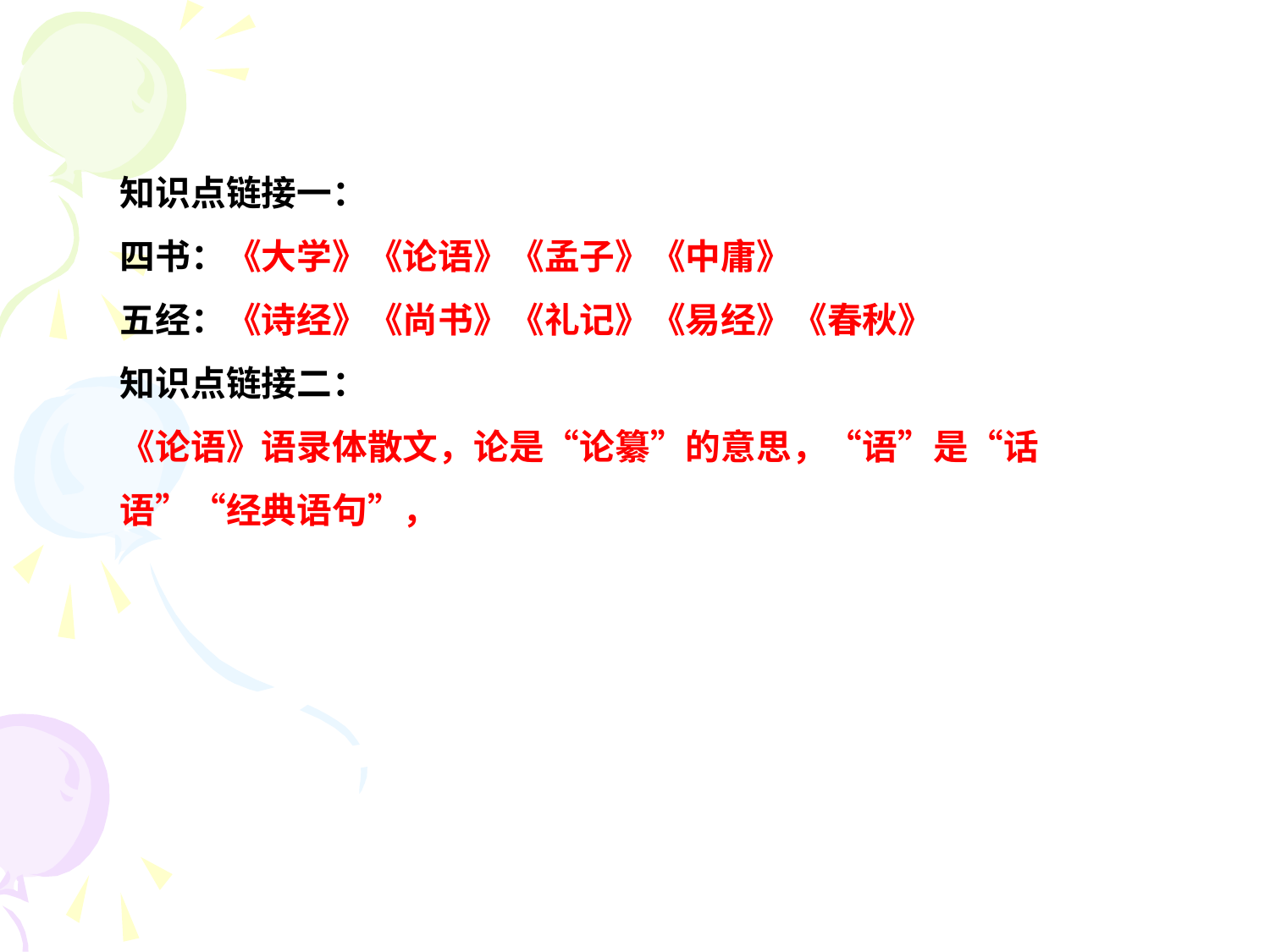

知识点链接一：
四书：《大学》《论语》《孟子》《中庸》
五经：《诗经》《尚书》《礼记》《易经》《春秋》
知识点链接二：
《论语》语录体散文，论是“论纂”的意思，“语”是“话语”“经典语句”，